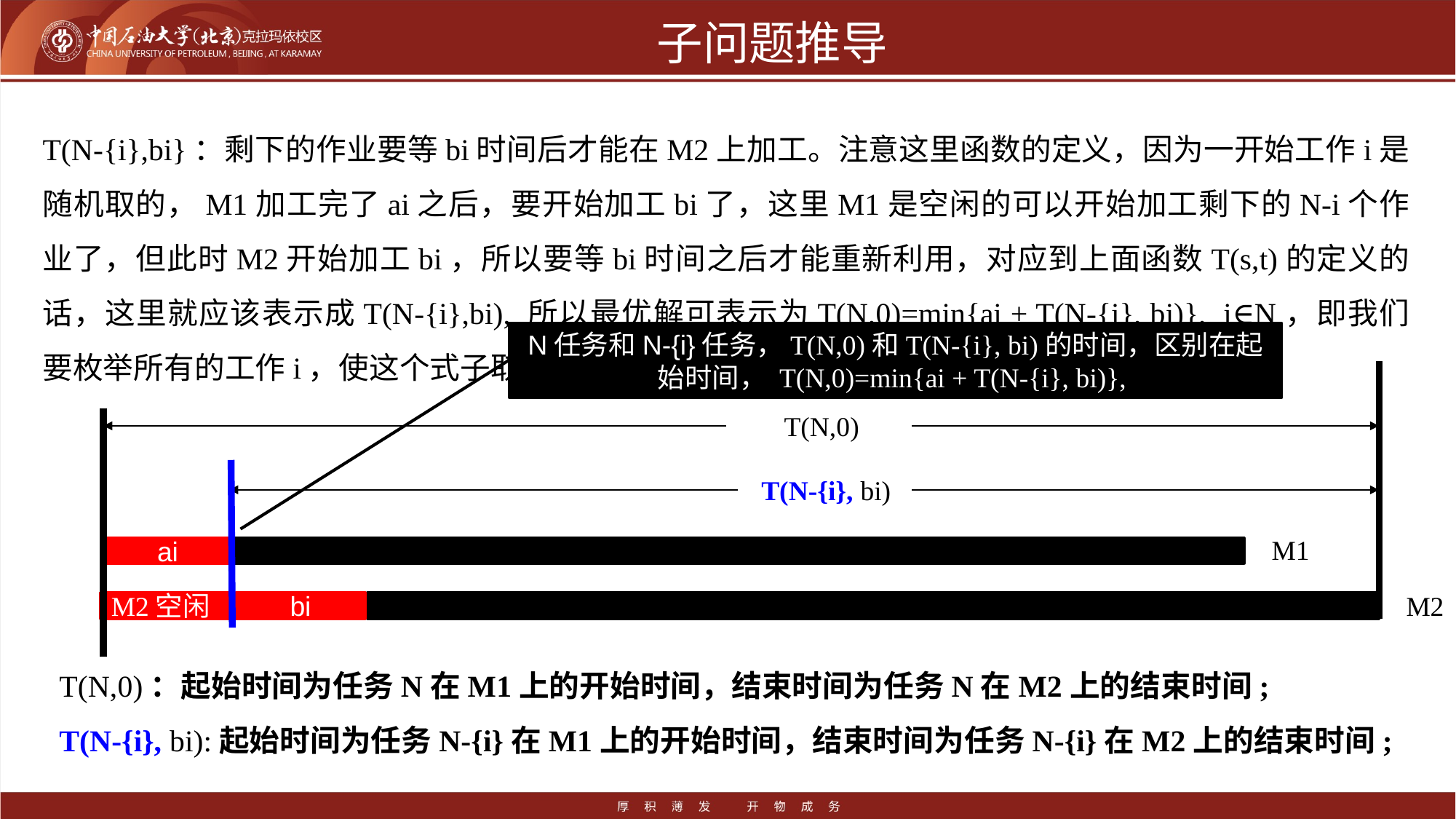

# 子问题推导
T(N-{i},bi}：剩下的作业要等bi时间后才能在M2上加工。注意这里函数的定义，因为一开始工作i是随机取的，M1加工完了ai之后，要开始加工bi了，这里M1是空闲的可以开始加工剩下的N-i个作业了，但此时M2开始加工bi，所以要等bi时间之后才能重新利用，对应到上面函数T(s,t)的定义的话，这里就应该表示成T(N-{i},bi), 所以最优解可表示为T(N,0)=min{ai + T(N-{i}, bi)},  i∈N，即我们要枚举所有的工作i，使这个式子取到最小值。
N任务和N-{i}任务，T(N,0)和T(N-{i}, bi)的时间，区别在起始时间， T(N,0)=min{ai + T(N-{i}, bi)},
T(N,0)
T(N-{i}, bi)
M1
ai

M2

M2空闲
bi

T(N,0)：起始时间为任务N在M1上的开始时间，结束时间为任务N在M2上的结束时间;
T(N-{i}, bi):起始时间为任务N-{i}在M1上的开始时间，结束时间为任务N-{i}在M2上的结束时间;